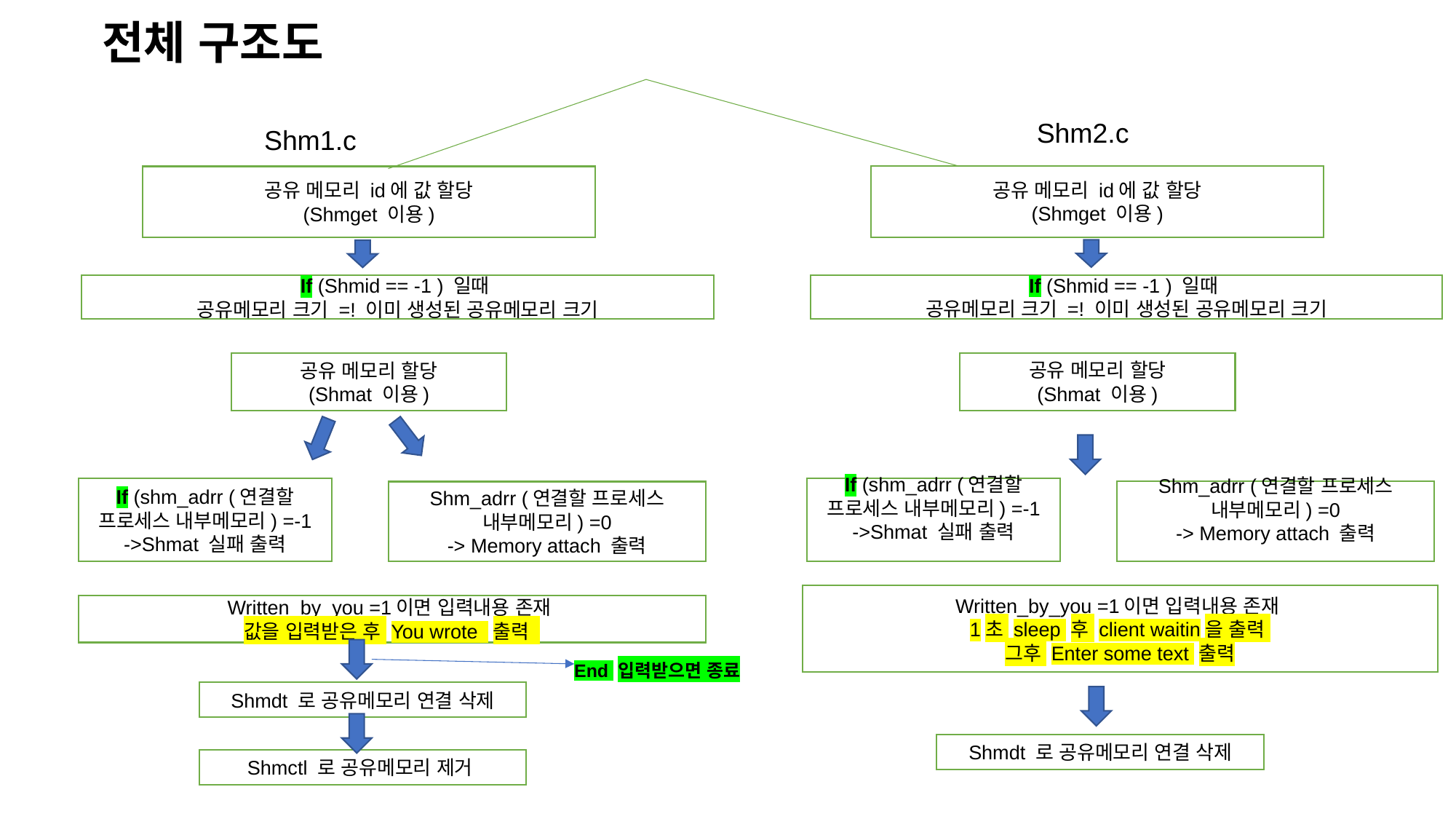

전체 구조도
Shm2.c
Shm1.c
공유 메모리 id에 값 할당
(Shmget 이용)
공유 메모리 id에 값 할당
(Shmget 이용)

If (Shmid == -1 ) 일때
공유메모리 크기 =! 이미 생성된 공유메모리 크기
If (Shmid == -1 ) 일때
공유메모리 크기 =! 이미 생성된 공유메모리 크기
공유 메모리 할당
(Shmat 이용)
공유 메모리 할당
(Shmat 이용)

If (shm_adrr (연결할 프로세스 내부메모리) =-1
->Shmat 실패 출력

If (shm_adrr (연결할 프로세스 내부메모리) =-1
->Shmat 실패 출력
Shm_adrr (연결할 프로세스 내부메모리) =0
-> Memory attach 출력

Shm_adrr (연결할 프로세스 내부메모리) =0
-> Memory attach 출력
Written_by_you =1이면 입력내용 존재
1초 sleep 후 client waitin을 출력
그후 Enter some text 출력
Written_by_you =1이면 입력내용 존재
값을 입력받은 후 You wrote  출력

End 입력받으면 종료
Shmdt 로 공유메모리 연결 삭제

Shmdt 로 공유메모리 연결 삭제
Shmctl 로 공유메모리 제거